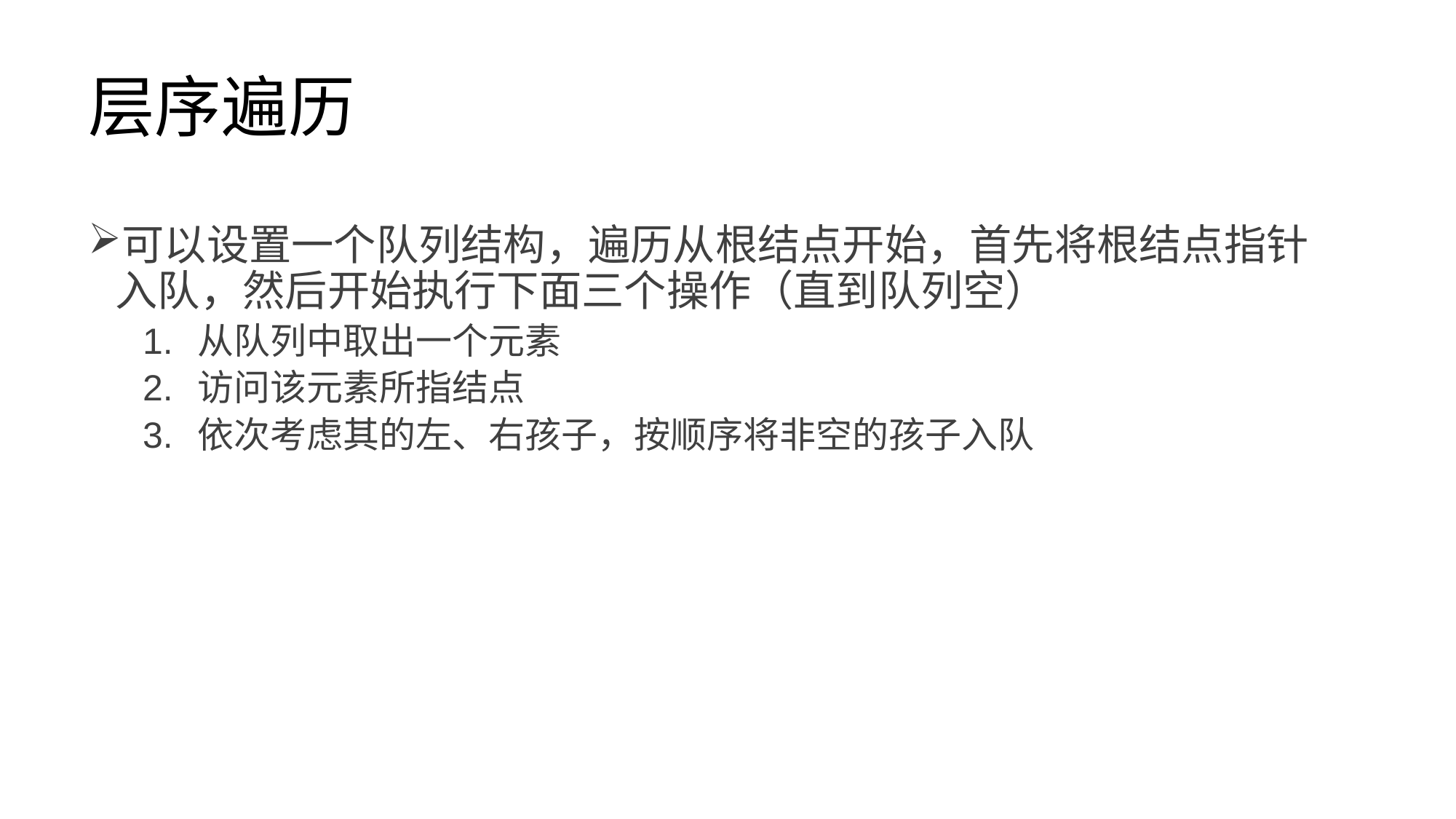

# 层序遍历
可以设置一个队列结构，遍历从根结点开始，首先将根结点指针入队，然后开始执行下面三个操作（直到队列空）
从队列中取出一个元素
访问该元素所指结点
依次考虑其的左、右孩子，按顺序将非空的孩子入队